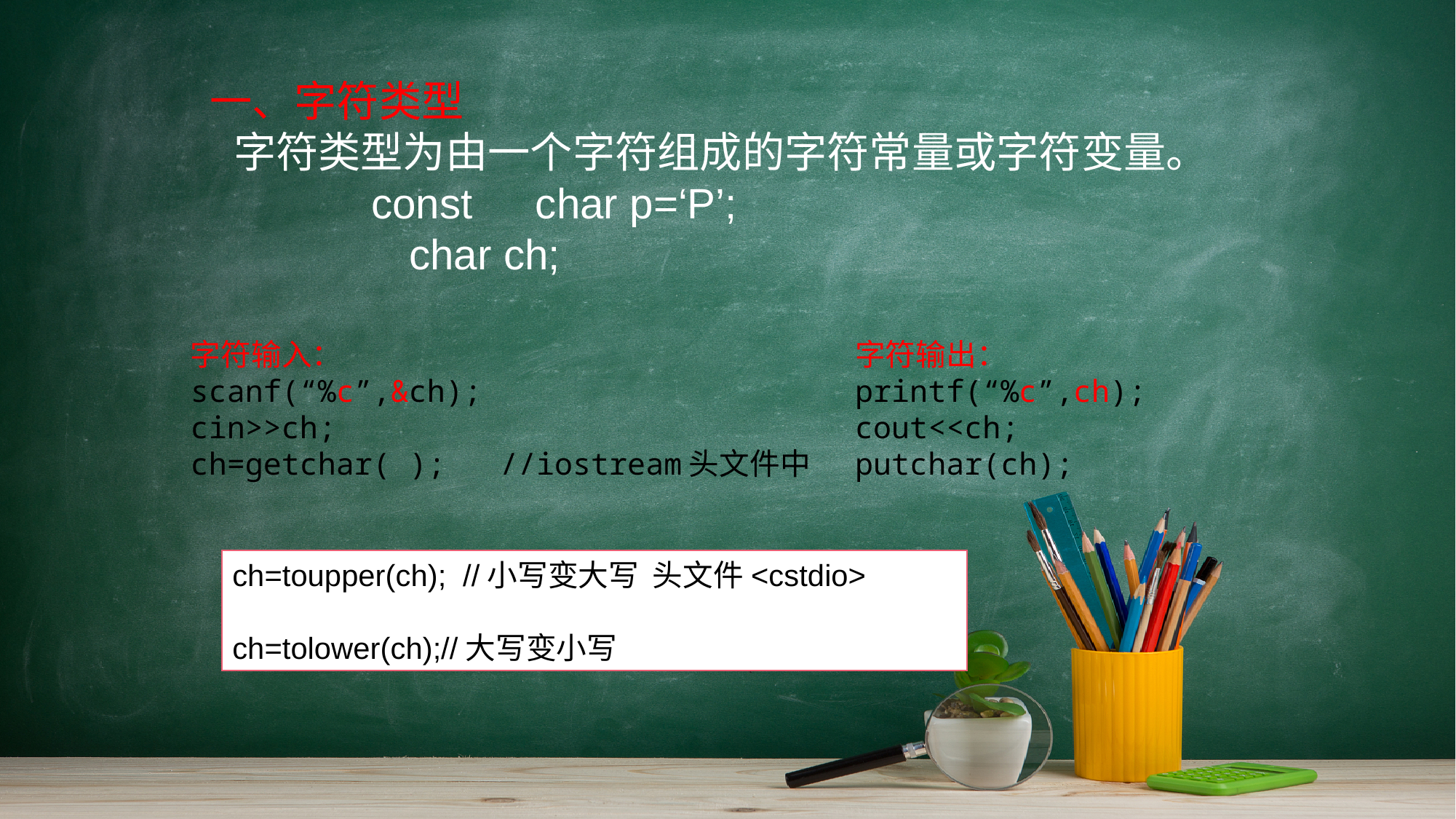

一、字符类型
　　字符类型为由一个字符组成的字符常量或字符变量。
　　　　　const　char p=‘P’;
                      char ch;

字符输出：
printf(“%c”,ch);
cout<<ch;
putchar(ch);
字符输入：
scanf(“%c”,&ch);
cin>>ch;
ch=getchar( );   //iostream头文件中
ch=toupper(ch);  //小写变大写  头文件<cstdio>

ch=tolower(ch);//大写变小写